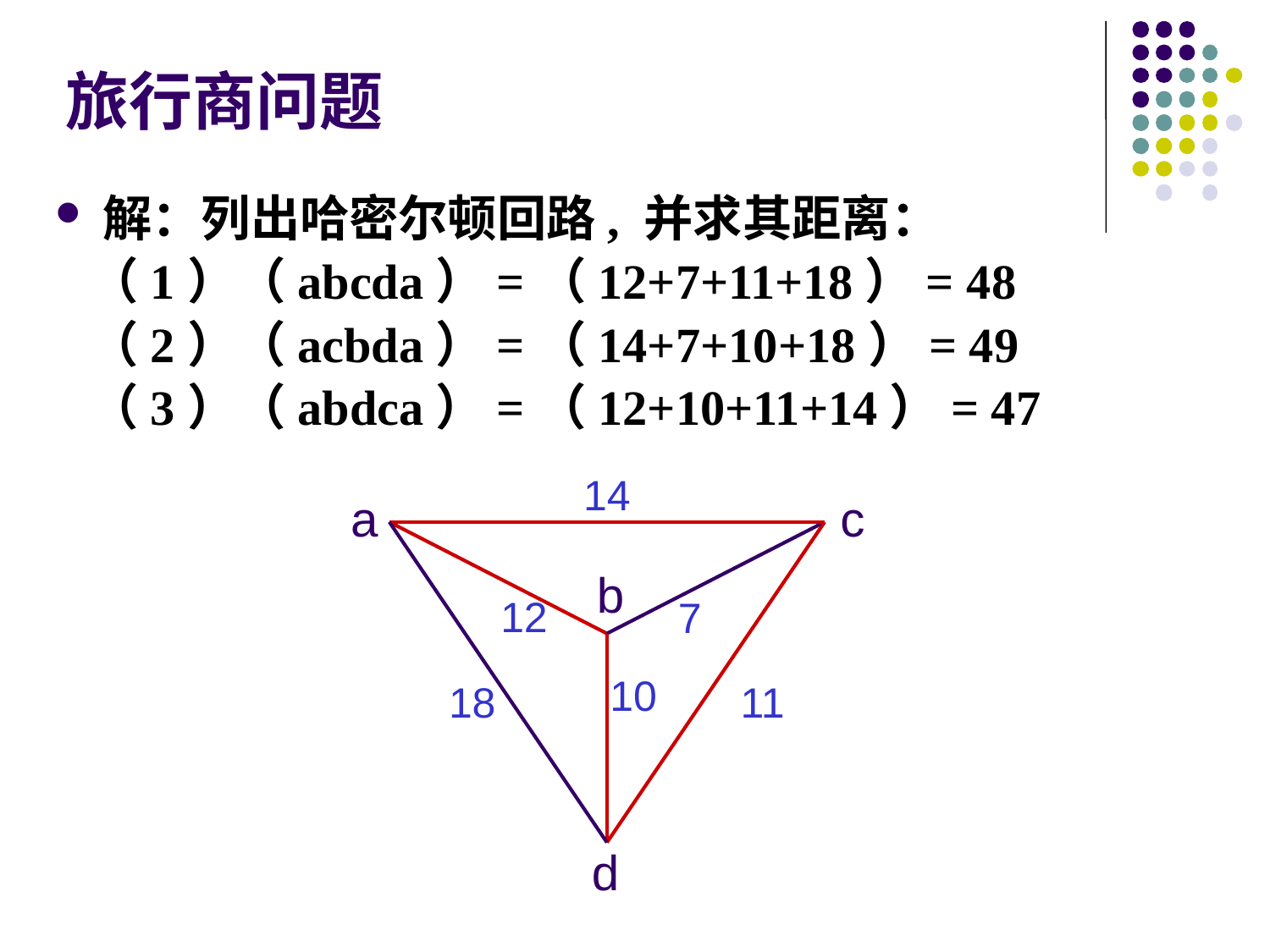

# 旅行商问题
解：列出哈密尔顿回路, 并求其距离：
  （1）（abcda）=（12+7+11+18）= 48
  （2）（acbda）=（14+7+10+18）= 49
  （3）（abdca）=（12+10+11+14）= 47
14
a
c
b
12
7
10
18
11
d